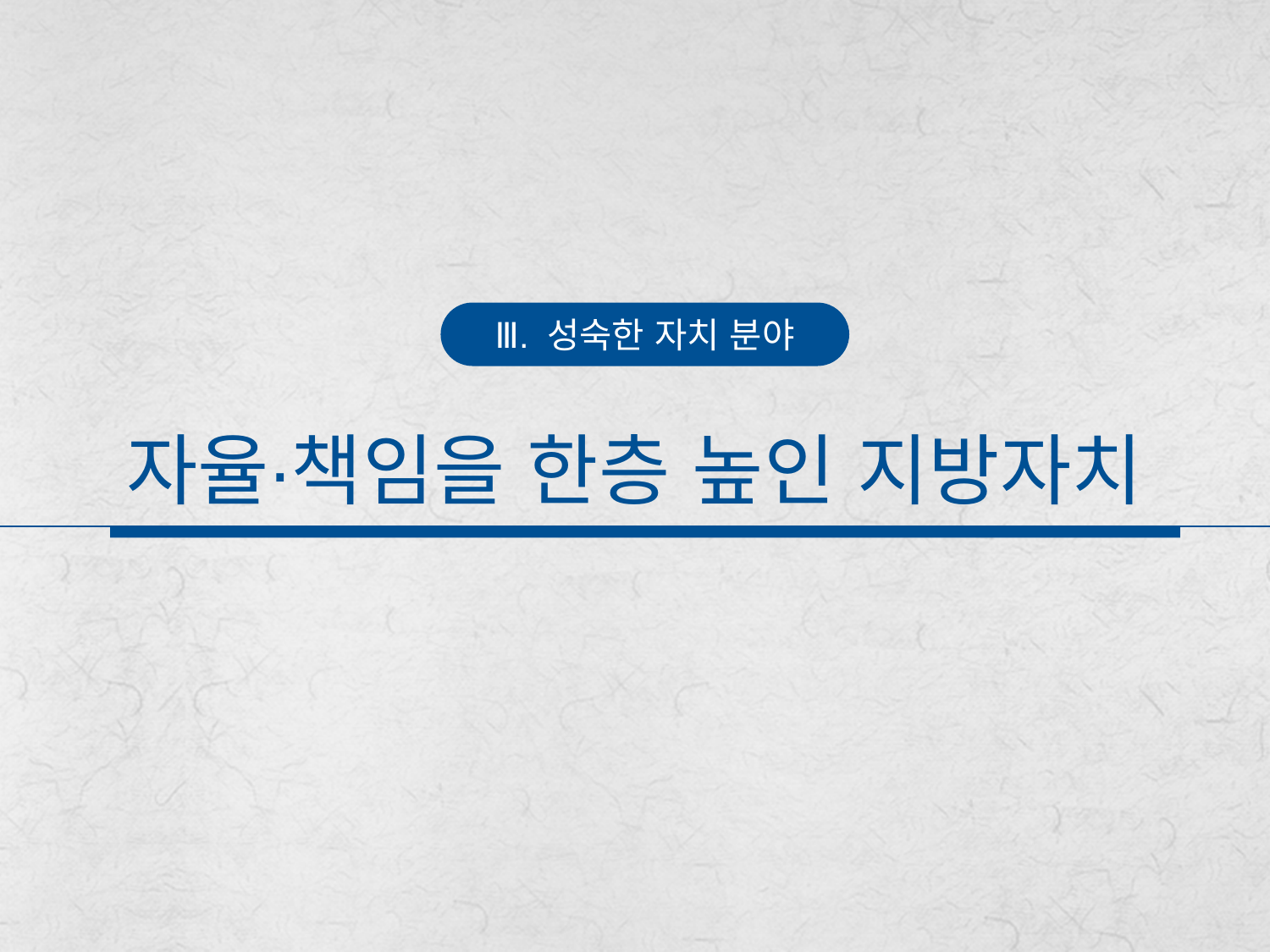

Ⅲ. 성숙한 자치 분야
자율∙책임을 한층 높인 지방자치